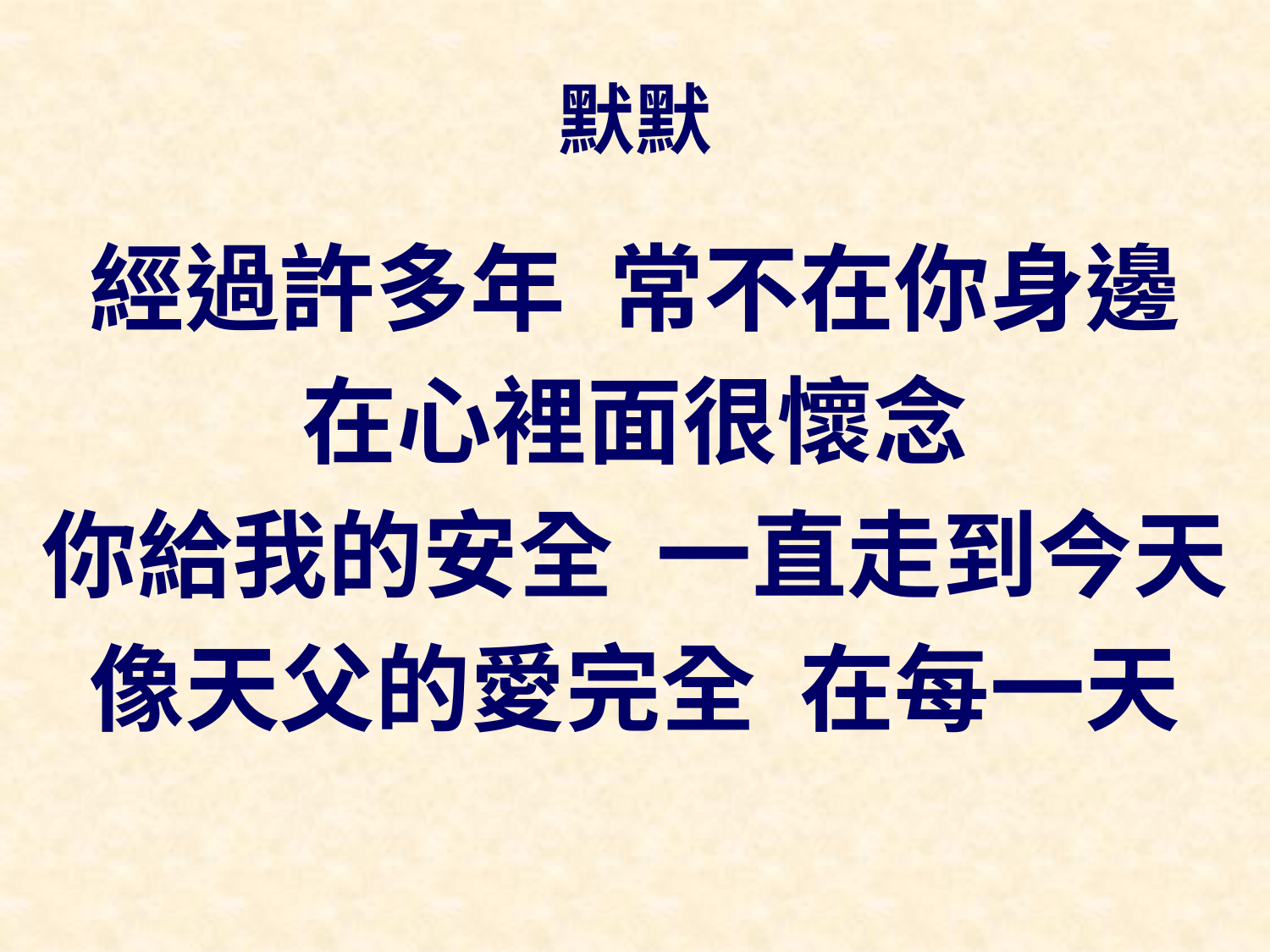

# 默默
經過許多年  常不在你身邊
在心裡面很懷念
你給我的安全  一直走到今天
像天父的愛完全  在每一天